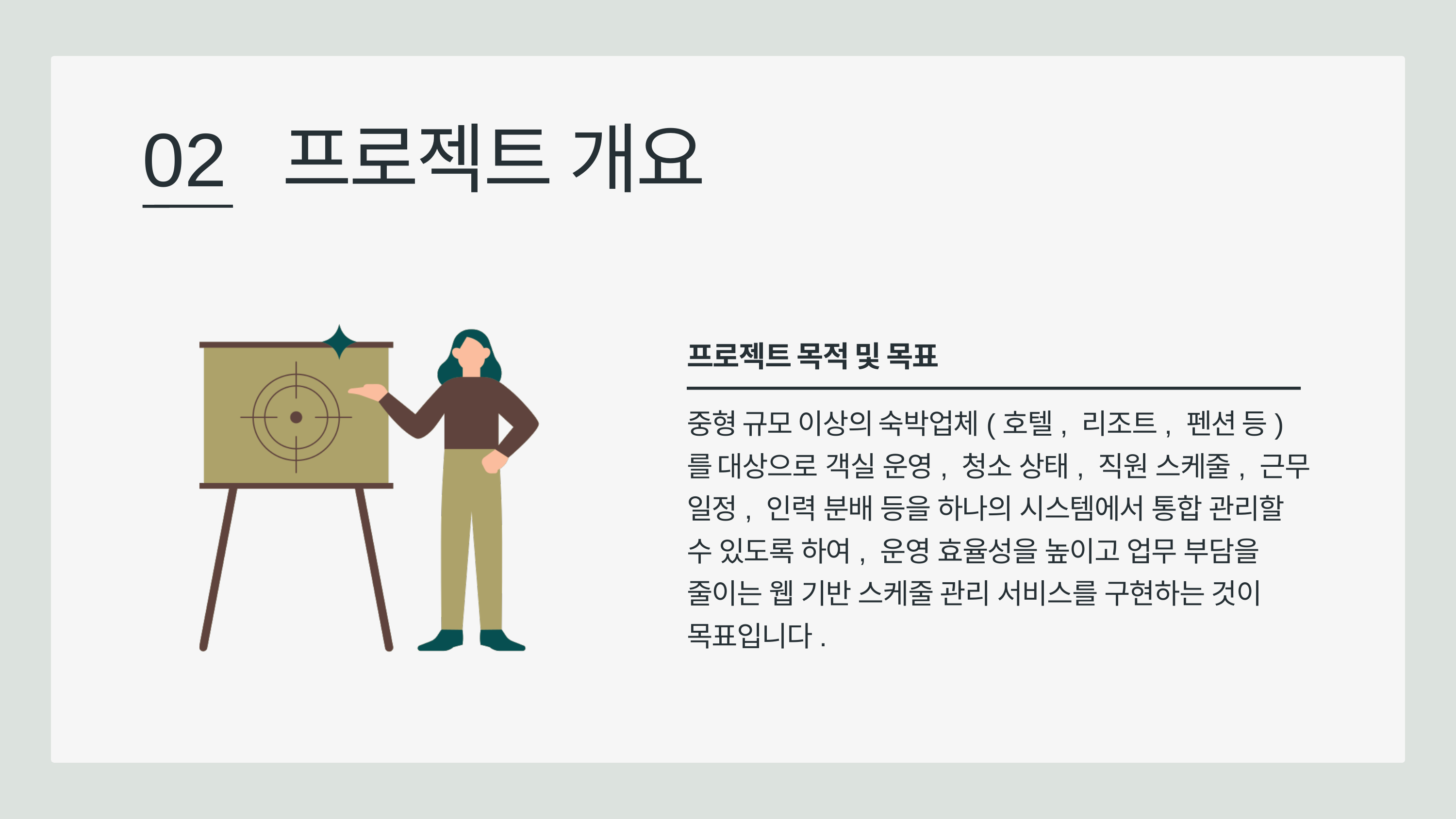

02  프로젝트 개요

프로젝트 목적 및 목표

중형 규모 이상의 숙박업체(호텔, 리조트, 펜션 등)를 대상으로 객실 운영, 청소 상태, 직원 스케줄, 근무 일정, 인력 분배 등을 하나의 시스템에서 통합 관리할 수 있도록 하여, 운영 효율성을 높이고 업무 부담을 줄이는 웹 기반 스케줄 관리 서비스를 구현하는 것이 목표입니다.